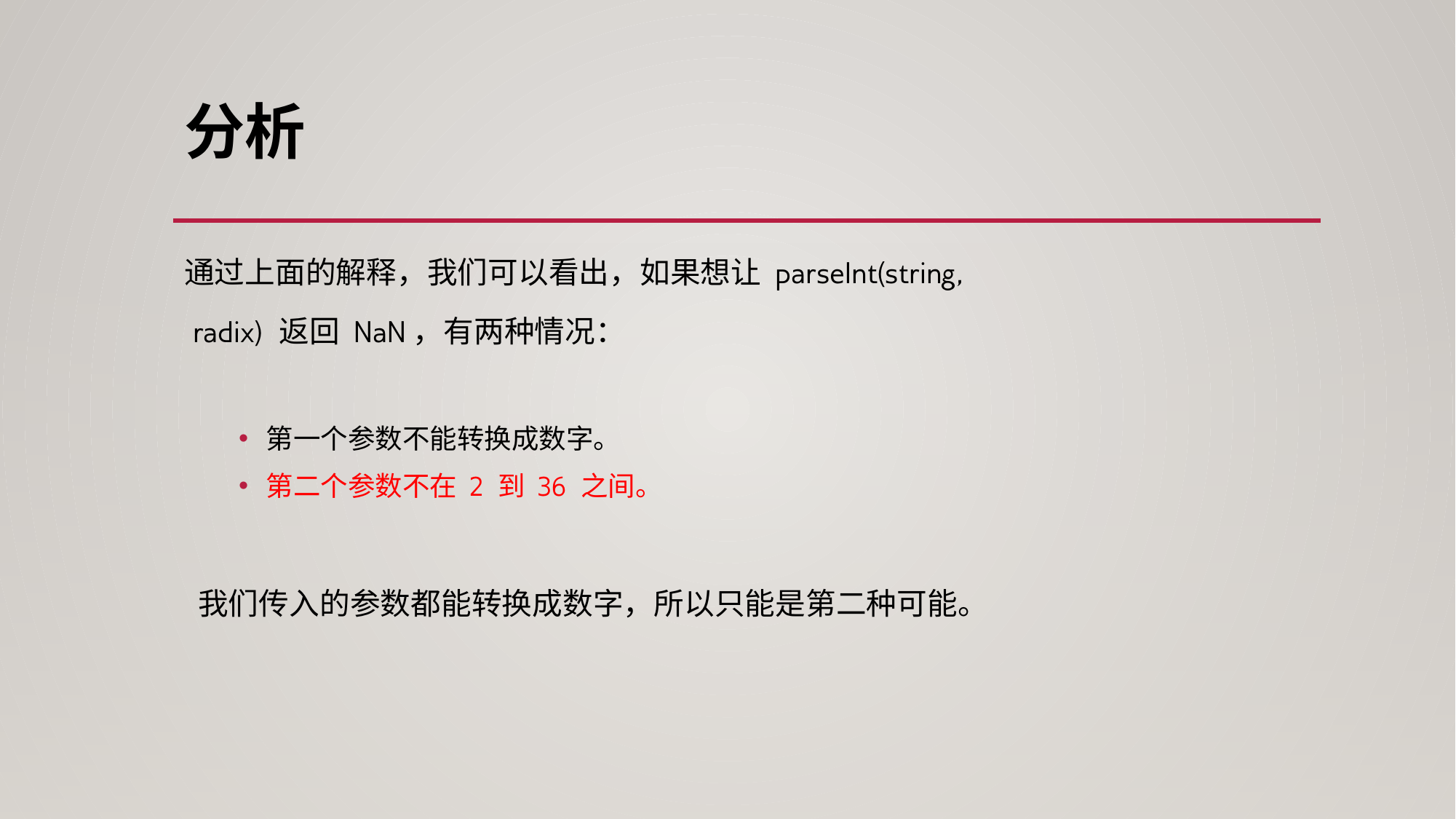

# 分析
通过上面的解释，我们可以看出，如果想让 parseInt(string,
 radix) 返回 NaN，有两种情况：

第一个参数不能转换成数字。
第二个参数不在 2 到 36 之间。

 我们传入的参数都能转换成数字，所以只能是第二种可能。